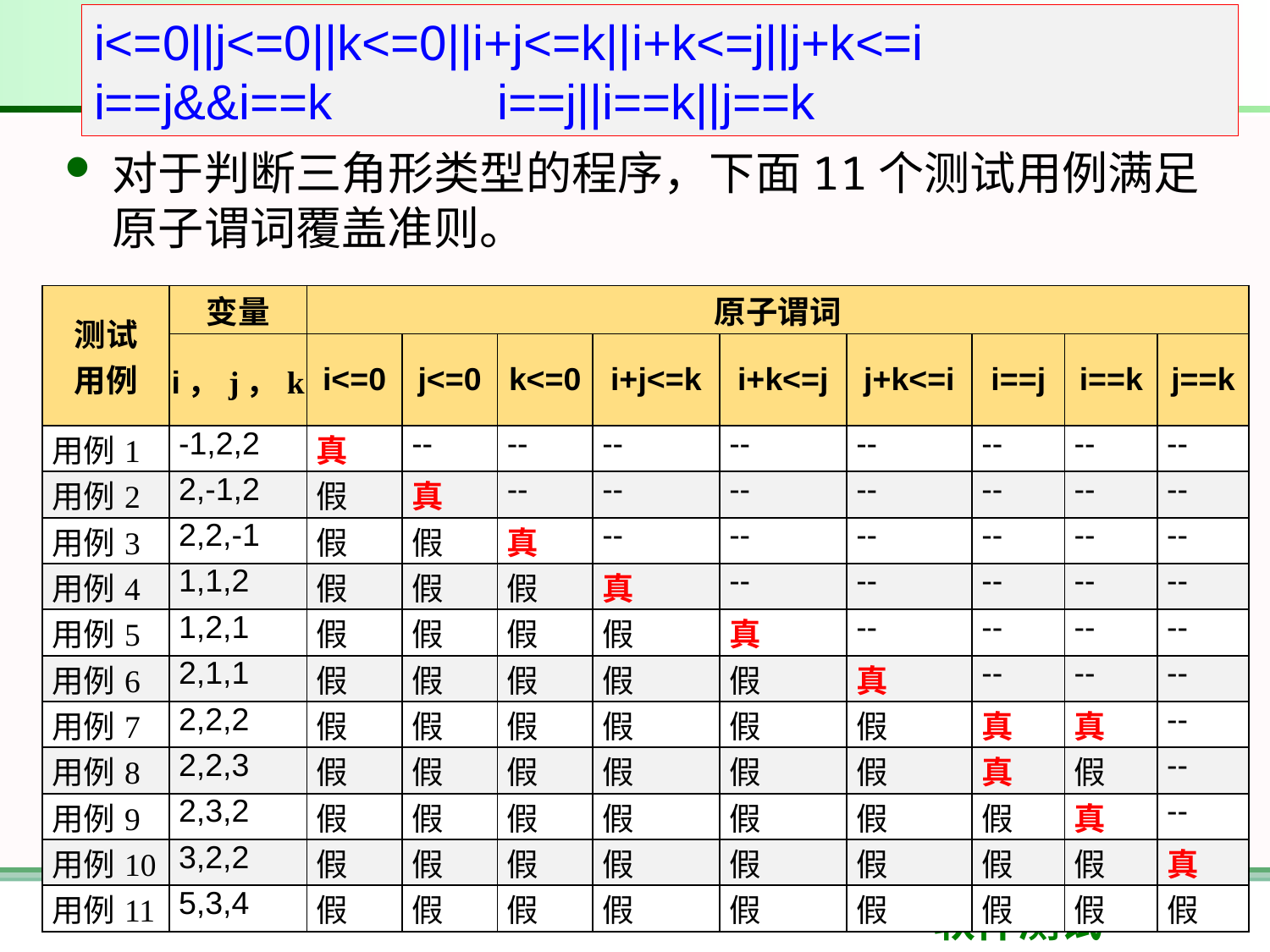

i<=0||j<=0||k<=0||i+j<=k||i+k<=j||j+k<=i
i==j&&i==k            i==j||i==k||j==k
# 谓词测试--原子谓词覆盖准则
对于判断三角形类型的程序，下面11个测试用例满足原子谓词覆盖准则。

| 测试 用例 | 变量 | 原子谓词 |  |  |  |  |  |  |  |  |
| --- | --- | --- | --- | --- | --- | --- | --- | --- | --- | --- |
|  | i，j，k | i<=0 | j<=0 | k<=0 | i+j<=k | i+k<=j | j+k<=i | i==j | i==k | j==k |
| 用例1 | -1,2,2 | 真 | -- | -- | -- | -- | -- | -- | -- | -- |
| 用例2 | 2,-1,2 | 假 | 真 | -- | -- | -- | -- | -- | -- | -- |
| 用例3 | 2,2,-1 | 假 | 假 | 真 | -- | -- | -- | -- | -- | -- |
| 用例4 | 1,1,2 | 假 | 假 | 假 | 真 | -- | -- | -- | -- | -- |
| 用例5 | 1,2,1 | 假 | 假 | 假 | 假 | 真 | -- | -- | -- | -- |
| 用例6 | 2,1,1 | 假 | 假 | 假 | 假 | 假 | 真 | -- | -- | -- |
| 用例7 | 2,2,2 | 假 | 假 | 假 | 假 | 假 | 假 | 真 | 真 | -- |
| 用例8 | 2,2,3 | 假 | 假 | 假 | 假 | 假 | 假 | 真 | 假 | -- |
| 用例9 | 2,3,2 | 假 | 假 | 假 | 假 | 假 | 假 | 假 | 真 | -- |
| 用例10 | 3,2,2 | 假 | 假 | 假 | 假 | 假 | 假 | 假 | 假 | 真 |
| 用例11 | 5,3,4 | 假 | 假 | 假 | 假 | 假 | 假 | 假 | 假 | 假 |
41